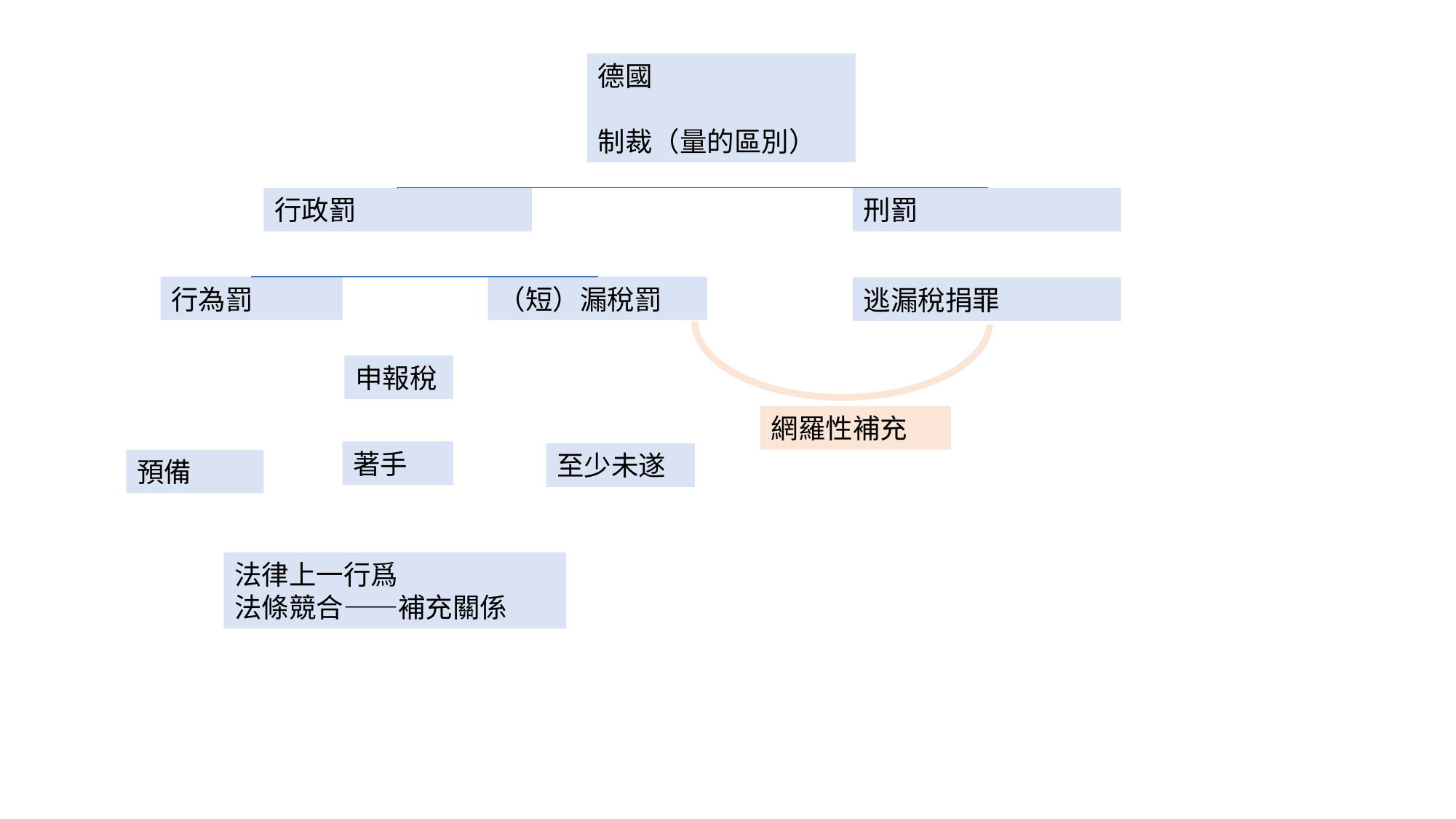

德國

制裁（量的區別）

行政罰
刑罰
行為罰
（短）漏稅罰
逃漏稅捐罪
申報稅
網羅性補充
著手
至少未遂
預備
法律上一行爲
法條競合——補充關係